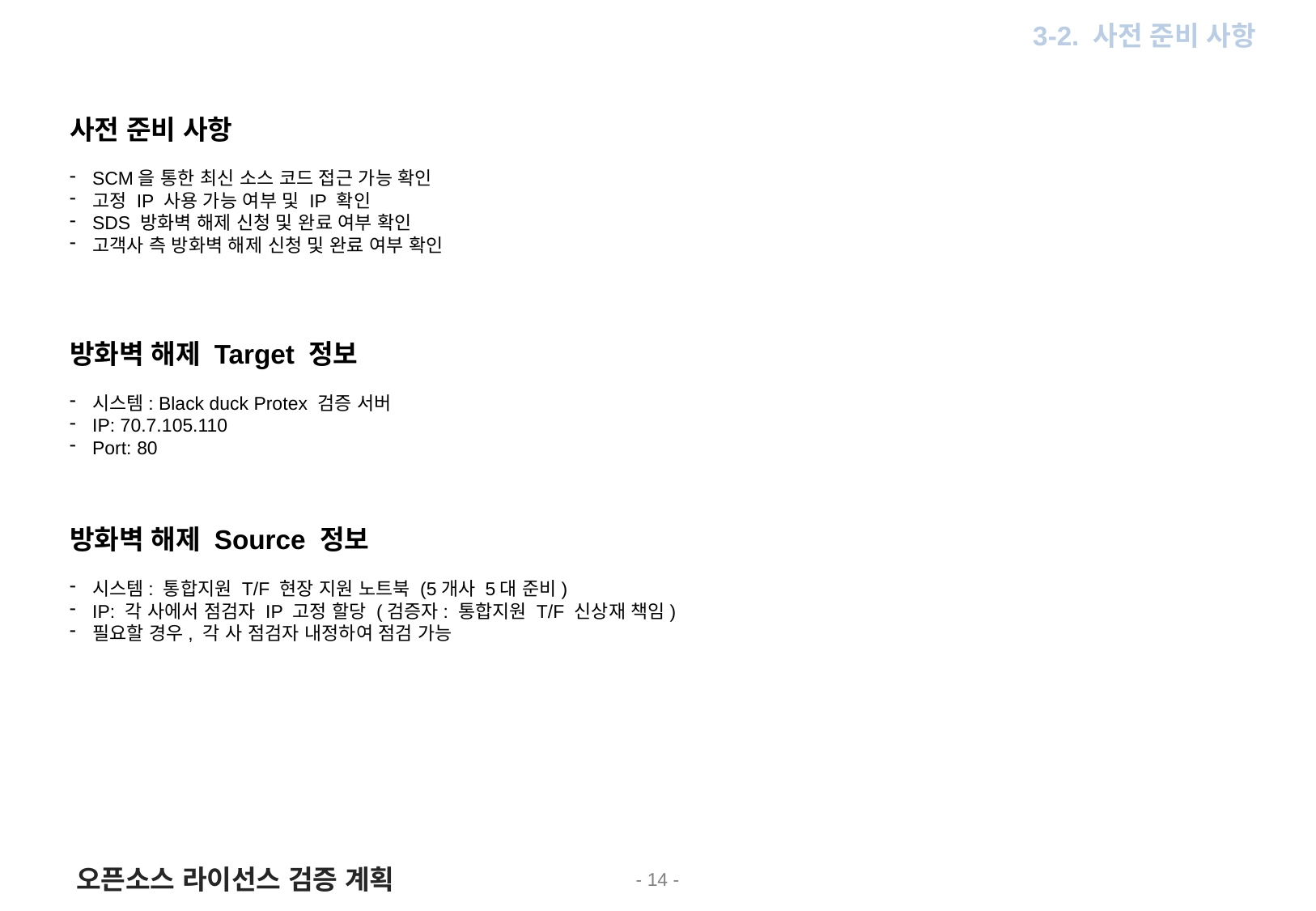

3. Environment
3-2. 사전 준비 사항
사전 준비 사항

SCM을 통한 최신 소스 코드 접근 가능 확인
고정 IP 사용 가능 여부 및 IP 확인
SDS 방화벽 해제 신청 및 완료 여부 확인
고객사 측 방화벽 해제 신청 및 완료 여부 확인
방화벽 해제 Target 정보

시스템: Black duck Protex 검증 서버
IP: 70.7.105.110
Port: 80
방화벽 해제 Source 정보

시스템: 통합지원 T/F 현장 지원 노트북 (5개사 5대 준비)
IP: 각 사에서 점검자 IP 고정 할당 (검증자: 통합지원 T/F 신상재 책임)
필요할 경우, 각 사 점검자 내정하여 점검 가능